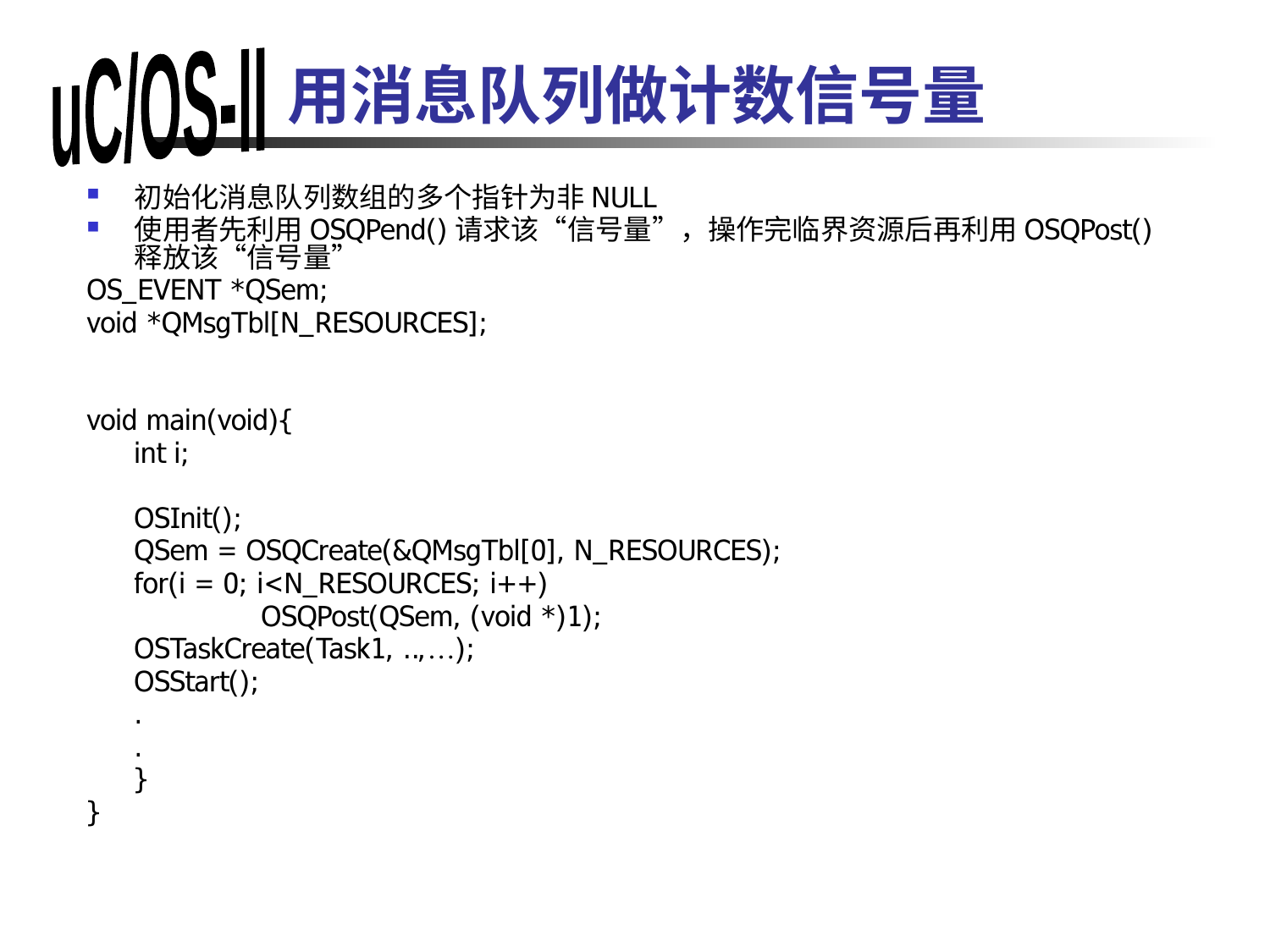

# 用消息队列做计数信号量
初始化消息队列数组的多个指针为非NULL
使用者先利用OSQPend()请求该“信号量”，操作完临界资源后再利用OSQPost() 释放该“信号量”
OS_EVENT *QSem;
void *QMsgTbl[N_RESOURCES];

void main(void){
	int i;

	OSInit();
	QSem = OSQCreate(&QMsgTbl[0], N_RESOURCES);
	for(i = 0; i<N_RESOURCES; i++)
		OSQPost(QSem, (void *)1);
	OSTaskCreate(Task1, ..,…);
	OSStart();
	.
	.
	}
}